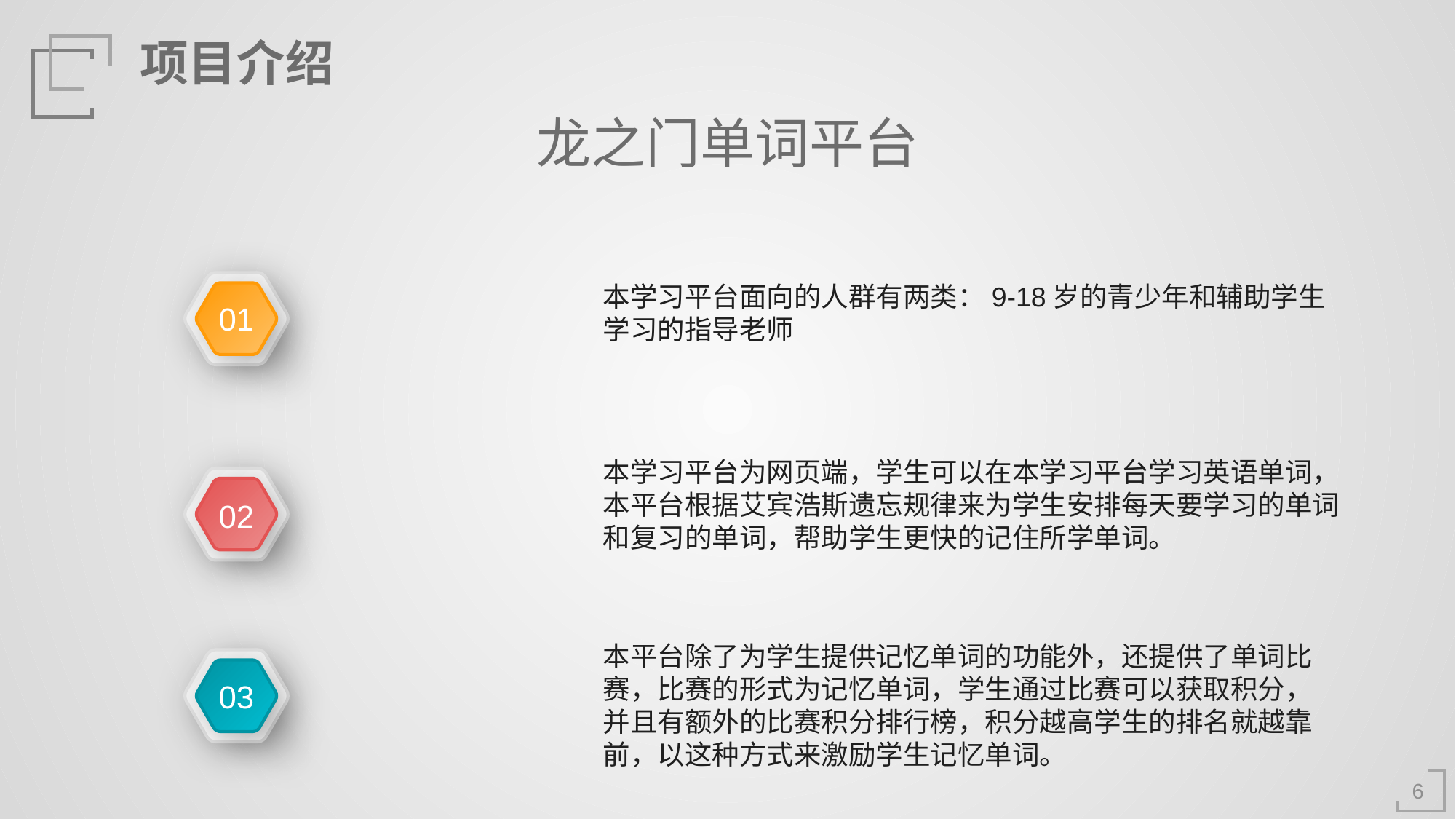

项目介绍
龙之门单词平台

本学习平台面向的人群有两类：9-18岁的青少年和辅助学生学习的指导老师
01
本学习平台为网页端，学生可以在本学习平台学习英语单词，本平台根据艾宾浩斯遗忘规律来为学生安排每天要学习的单词和复习的单词，帮助学生更快的记住所学单词。

02
本平台除了为学生提供记忆单词的功能外，还提供了单词比赛，比赛的形式为记忆单词，学生通过比赛可以获取积分，并且有额外的比赛积分排行榜，积分越高学生的排名就越靠前，以这种方式来激励学生记忆单词。

03